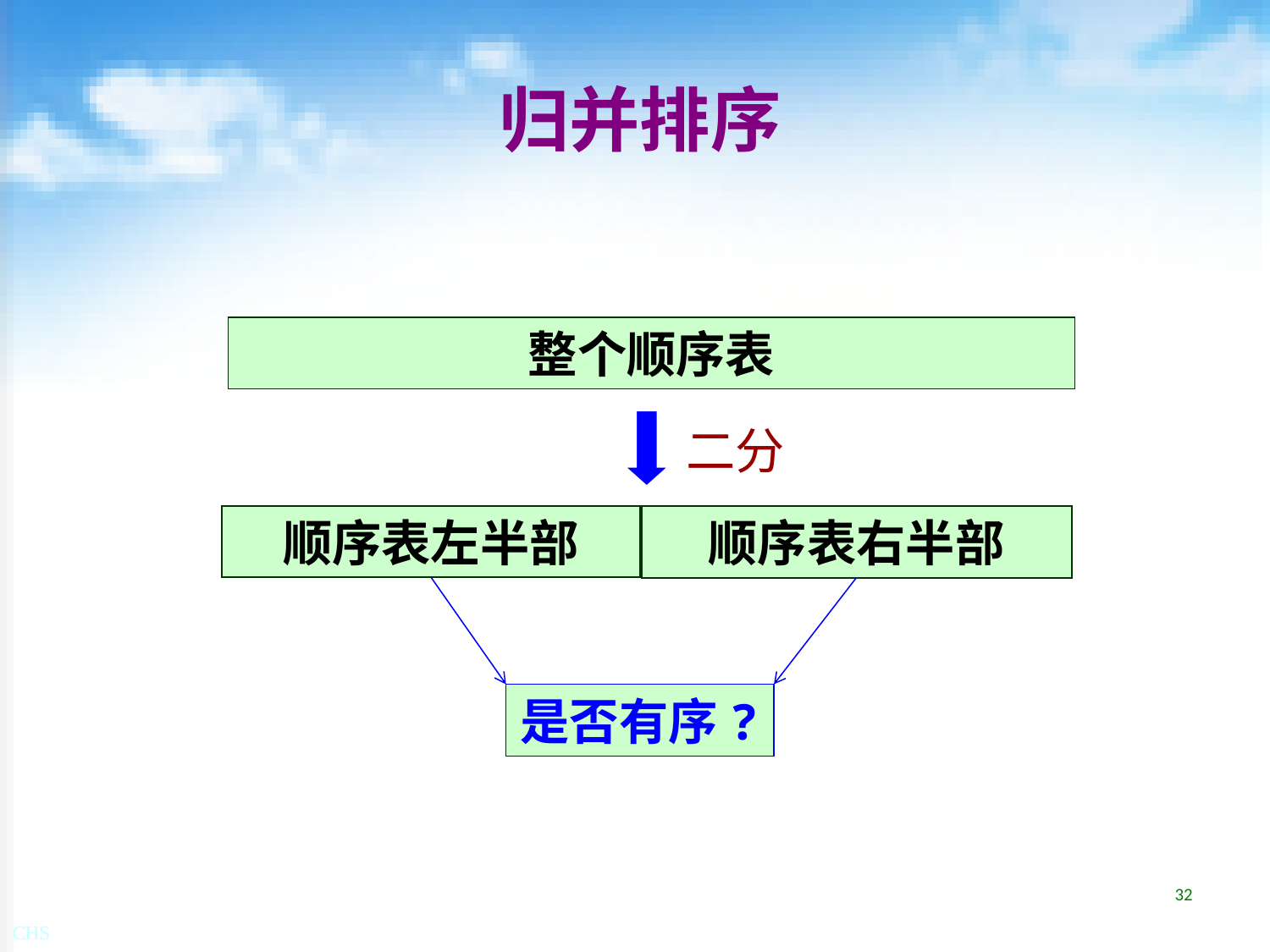

# 归并排序
整个顺序表

二分
顺序表左半部
顺序表右半部
是否有序?
32